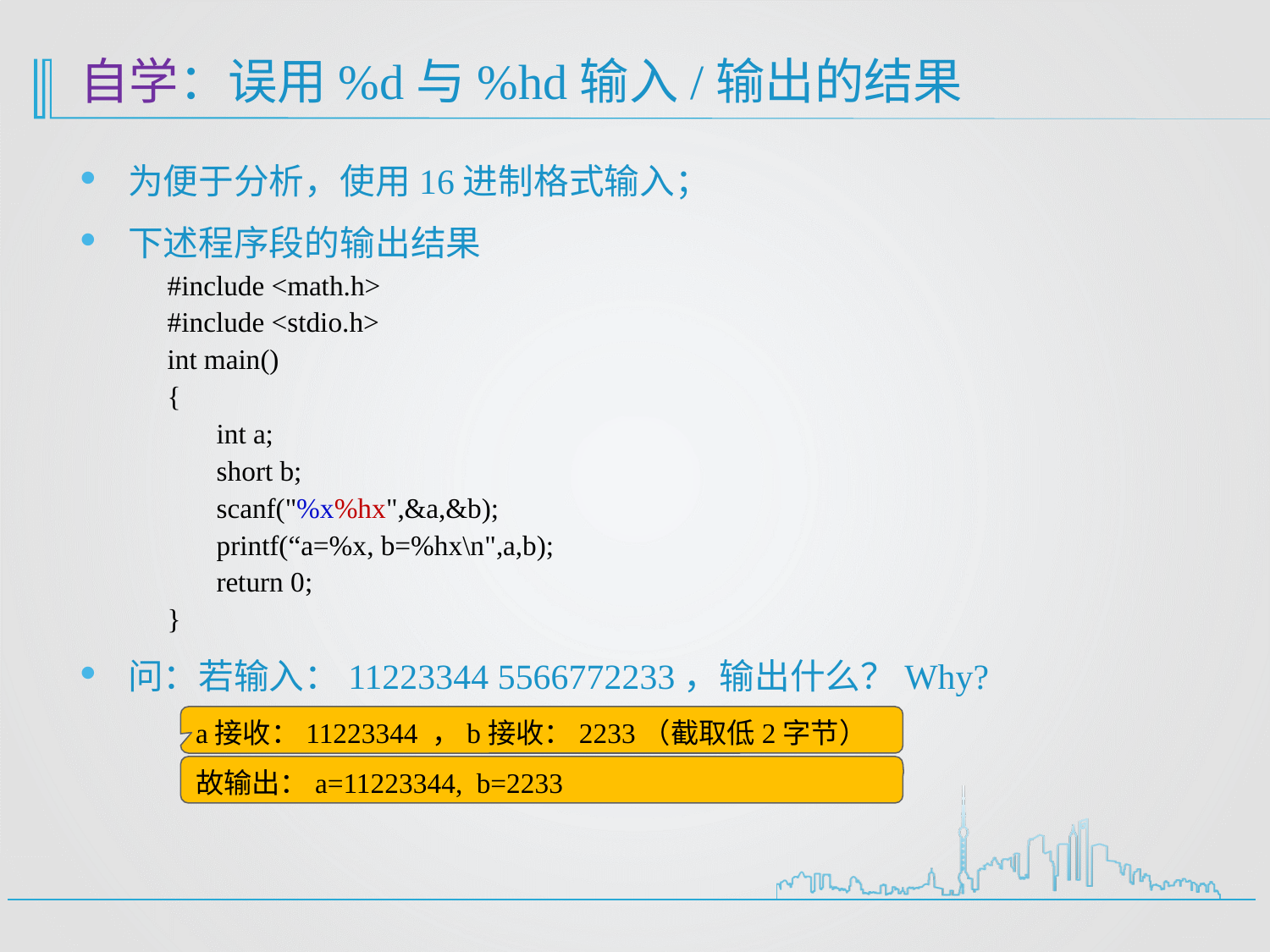

# 自学：误用%d与%hd输入/输出的结果
为便于分析，使用16进制格式输入；
下述程序段的输出结果
#include <math.h>
#include <stdio.h>
int main()
{
       int a;
       short b;
       scanf("%x%hx",&a,&b);
       printf(“a=%x, b=%hx\n",a,b);
       return 0;
}
问：若输入：11223344 5566772233，输出什么？Why?

a接收：11223344 ，b接收：2233（截取低2字节）
故输出：a=11223344,  b=2233